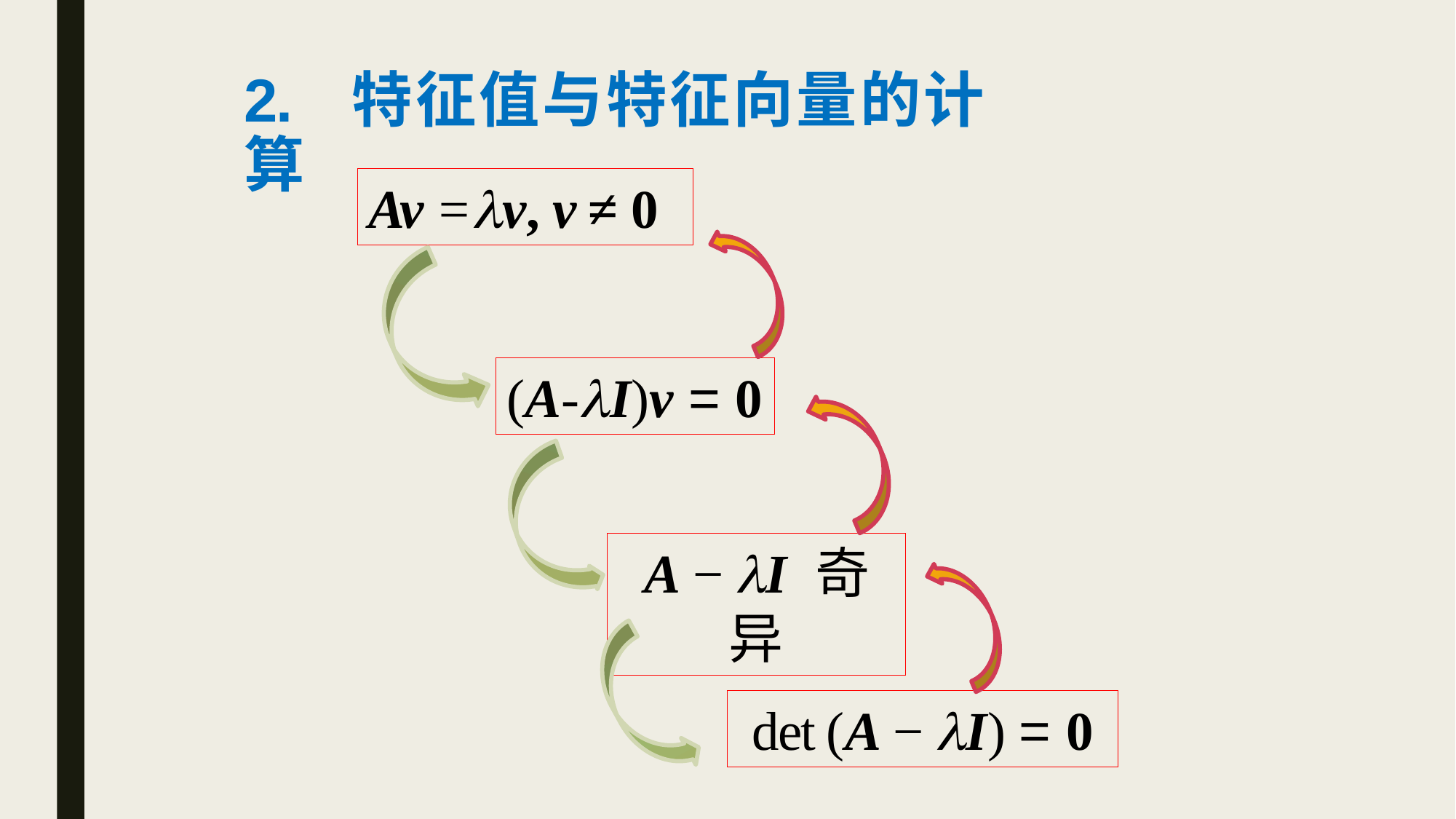

# 2.  特征值与特征向量的计算
Av =λv, v ≠ 0

(A-λI)v = 0

A − λI 奇异

det (A − λI) = 0